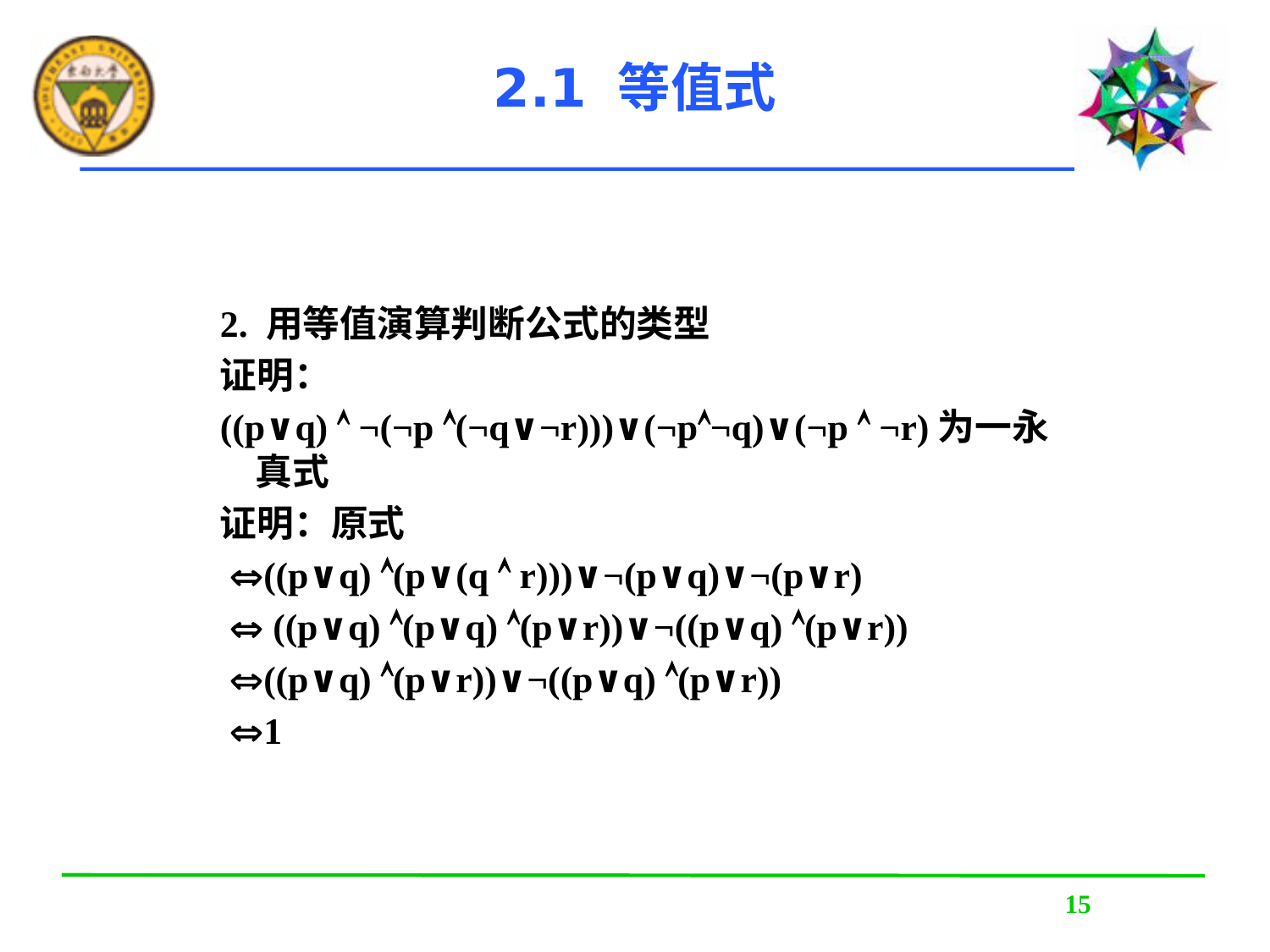

# 2.1 等值式
2. 用等值演算判断公式的类型
证明：
((p∨q) ∧ ¬(¬p ∧(¬q∨¬r)))∨(¬p∧¬q)∨(¬p ∧ ¬r)为一永真式
证明：原式
 ⇔((p∨q) ∧(p∨(q ∧ r)))∨¬(p∨q)∨¬(p∨r)
 ⇔ ((p∨q) ∧(p∨q) ∧(p∨r))∨¬((p∨q) ∧(p∨r))
 ⇔((p∨q) ∧(p∨r))∨¬((p∨q) ∧(p∨r))
 ⇔1